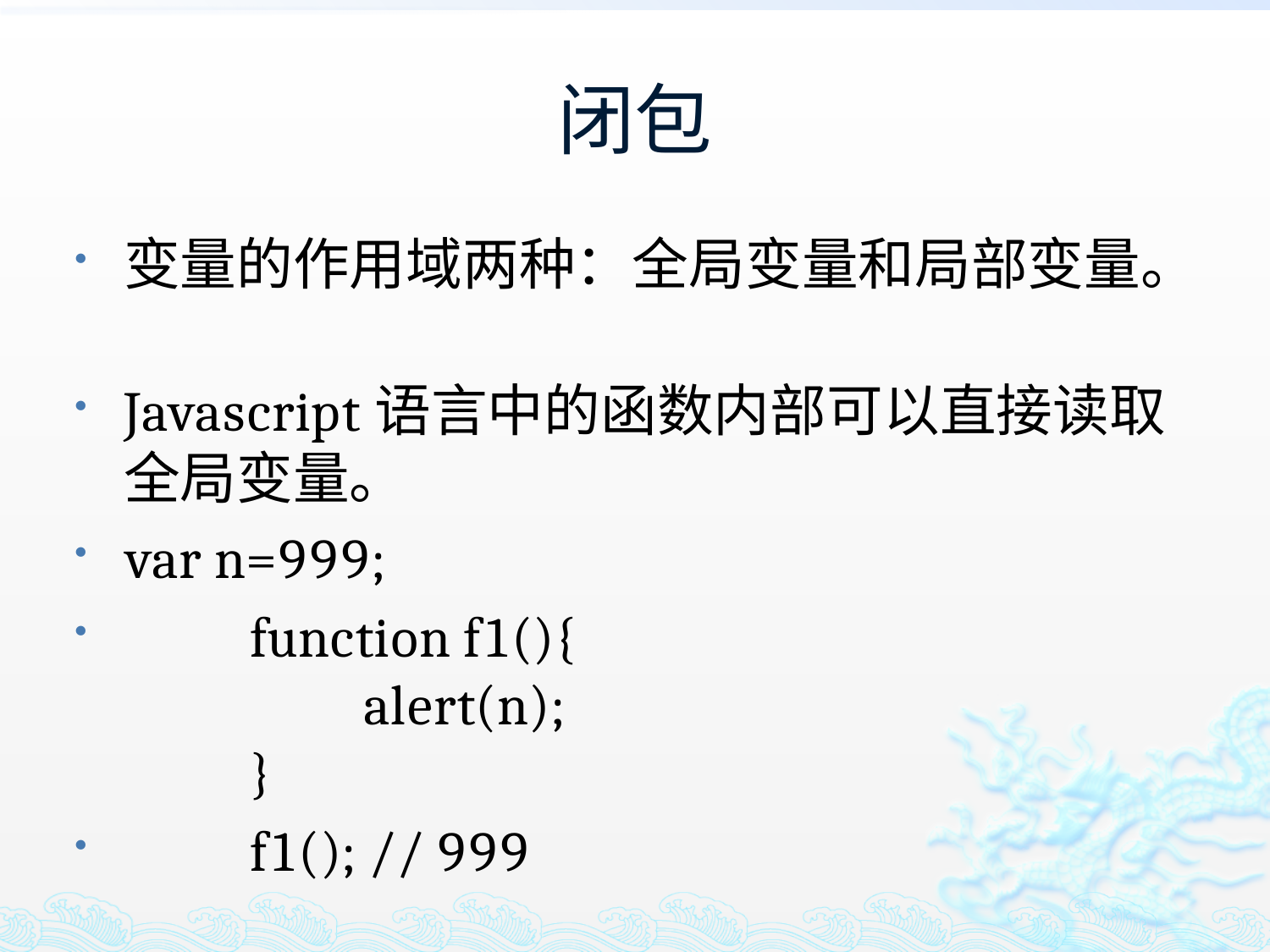

# 闭包
变量的作用域两种：全局变量和局部变量。
Javascript语言中的函数内部可以直接读取全局变量。
var n=999;
　　function f1(){
　　　　alert(n);
　　}
　　f1(); // 999